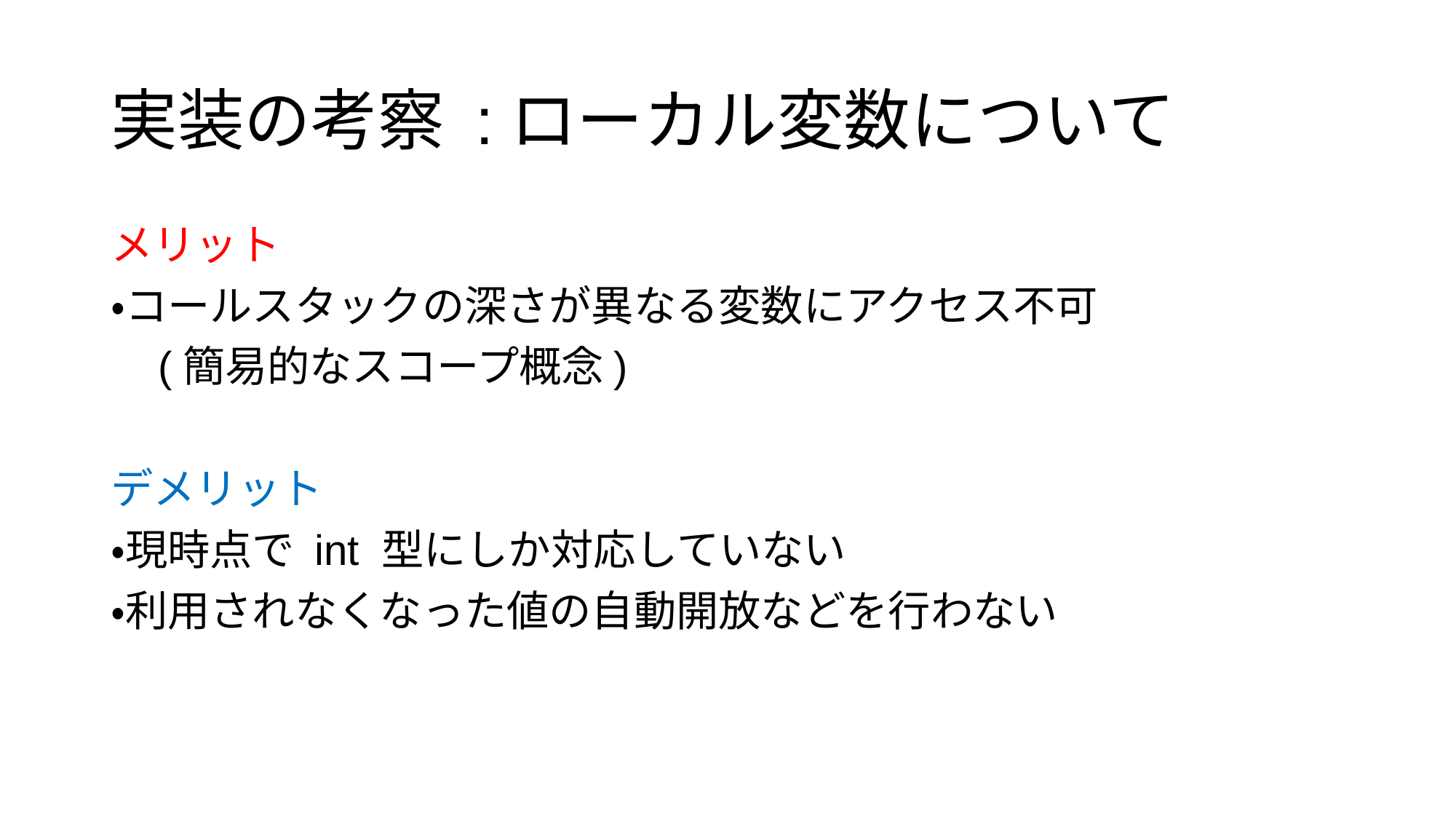

# 実装の考察 :ローカル変数について
メリット
・コールスタックの深さが異なる変数にアクセス不可
    (簡易的なスコープ概念)

デメリット
・現時点で int 型にしか対応していない
・利用されなくなった値の自動開放などを行わない